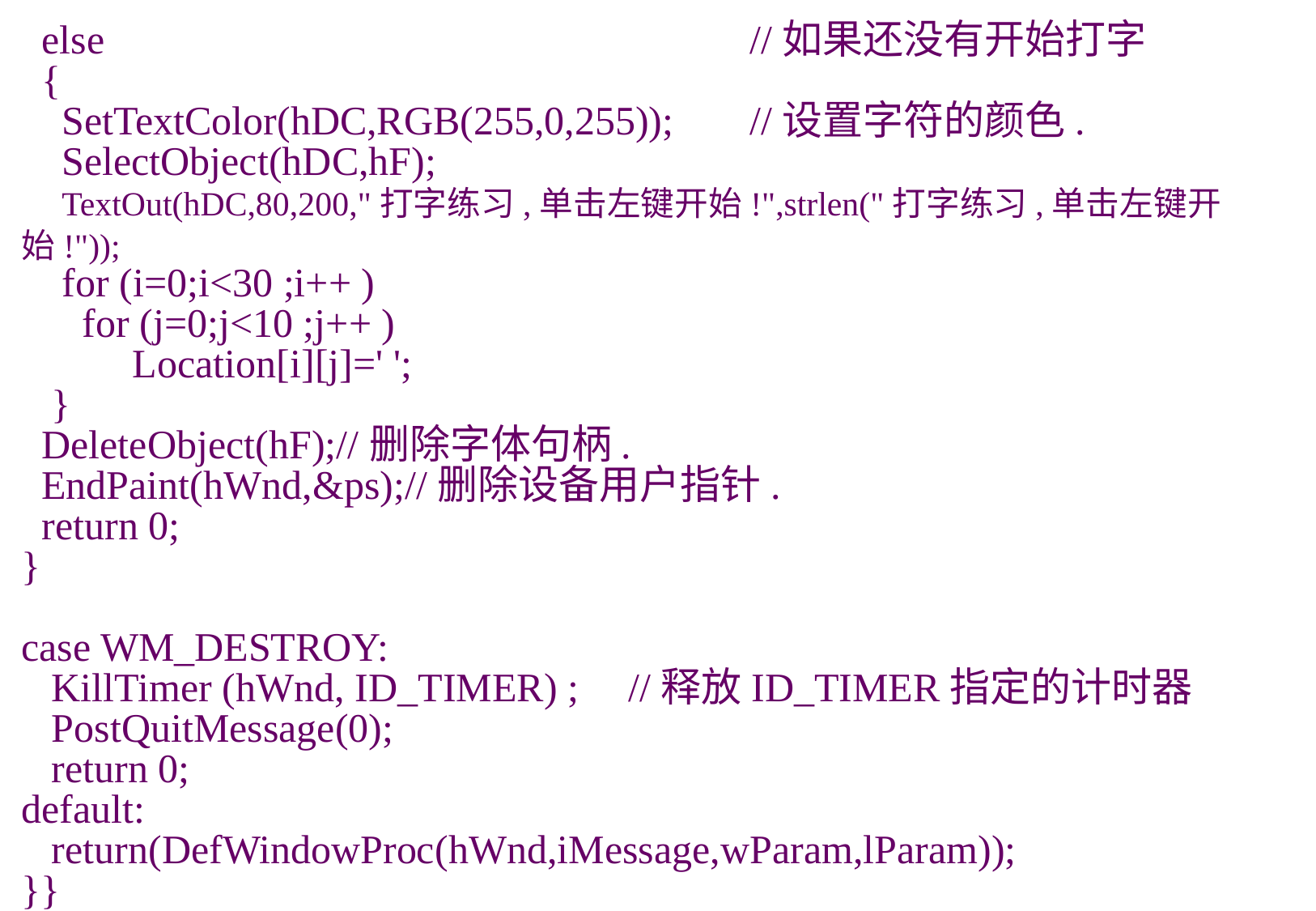

else						//如果还没有开始打字
  {
    SetTextColor(hDC,RGB(255,0,255));	//设置字符的颜色.
    SelectObject(hDC,hF);
    TextOut(hDC,80,200,"打字练习,单击左键开始!",strlen("打字练习,单击左键开始!"));
    for (i=0;i<30 ;i++ )
      for (j=0;j<10 ;j++ )
           Location[i][j]=' ';
   }
  DeleteObject(hF);//删除字体句柄.
  EndPaint(hWnd,&ps);//删除设备用户指针.
  return 0;
}

case WM_DESTROY:
   KillTimer (hWnd, ID_TIMER) ;	//释放ID_TIMER指定的计时器
   PostQuitMessage(0);
   return 0;
default:
   return(DefWindowProc(hWnd,iMessage,wParam,lParam));
}}